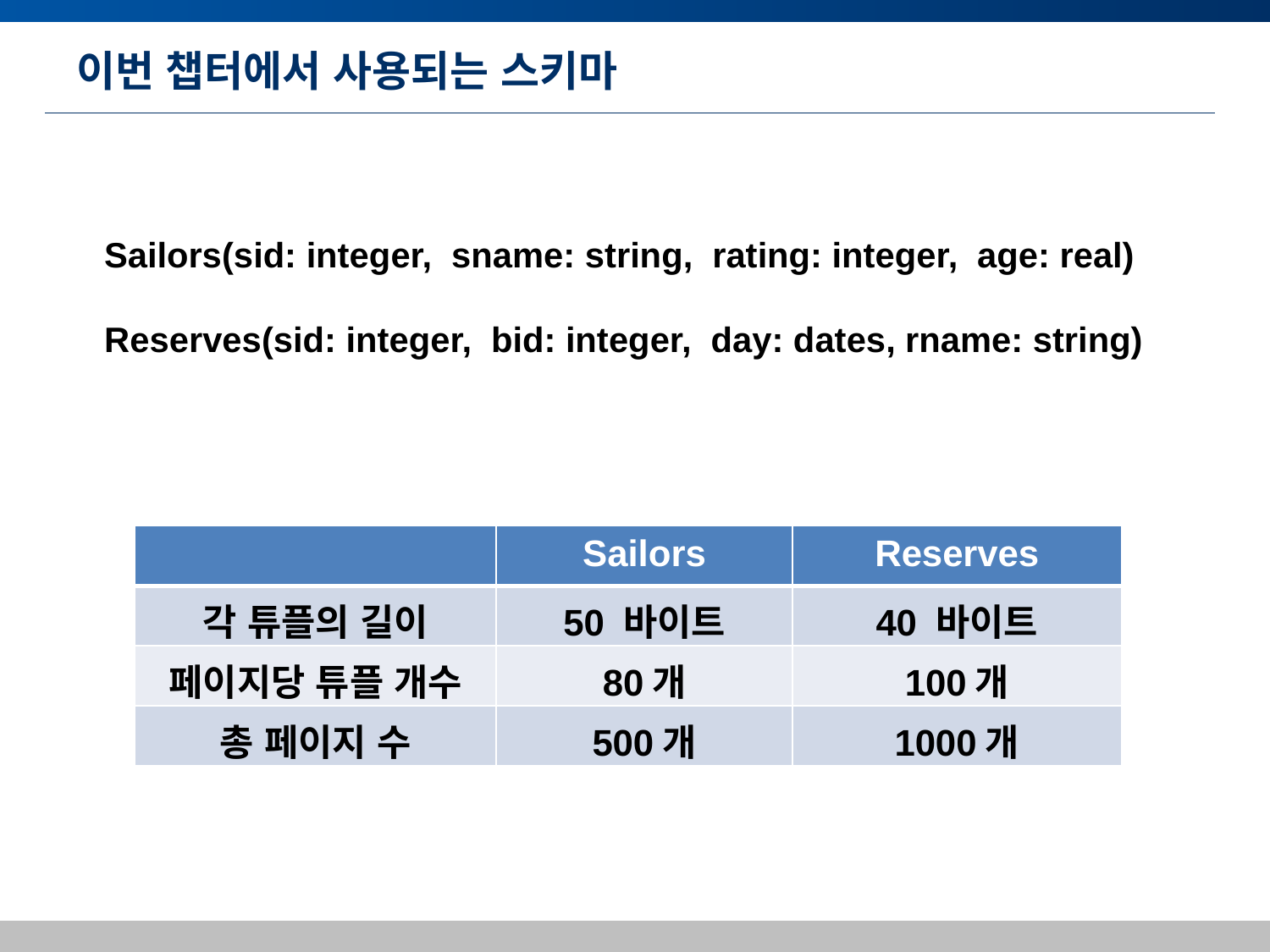

# 이번 챕터에서 사용되는 스키마
Sailors(sid: integer,  sname: string,  rating: integer,  age: real)

Reserves(sid: integer,  bid: integer,  day: dates, rname: string)
|  | Sailors | Reserves |
| --- | --- | --- |
| 각 튜플의 길이 | 50 바이트 | 40 바이트 |
| 페이지당 튜플 개수 | 80개 | 100개 |
| 총 페이지 수 | 500개 | 1000개 |